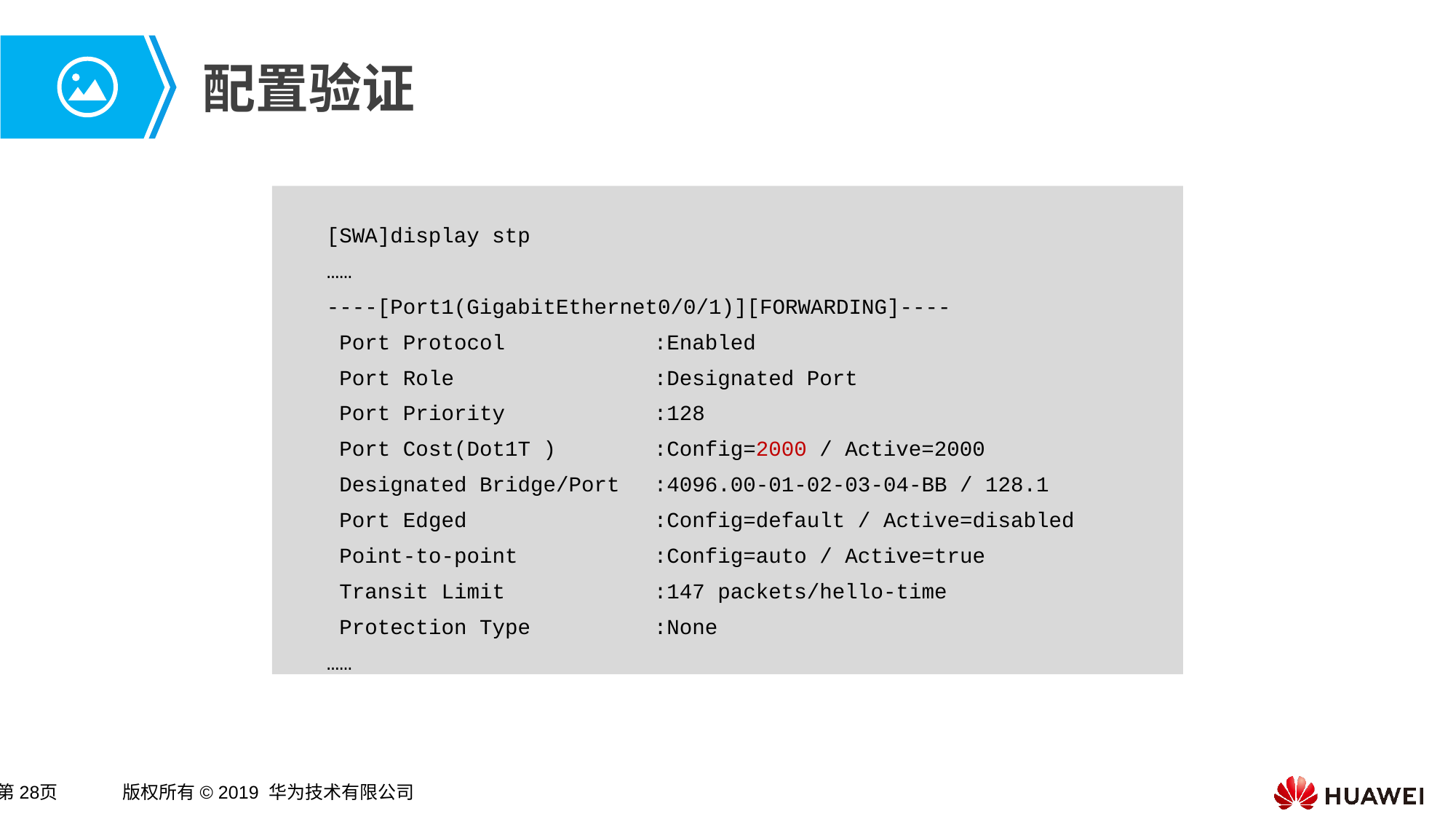

# 配置验证

[SWA]display stp
……
----[Port1(GigabitEthernet0/0/1)][FORWARDING]----
 Port Protocol       	:Enabled
 Port Role           	:Designated Port
 Port Priority       	:128
 Port Cost(Dot1T )   	:Config=2000 / Active=2000
 Designated Bridge/Port	:4096.00-01-02-03-04-BB / 128.1
 Port Edged          	:Config=default / Active=disabled
 Point-to-point      	:Config=auto / Active=true
 Transit Limit       	:147 packets/hello-time
 Protection Type     	:None
……